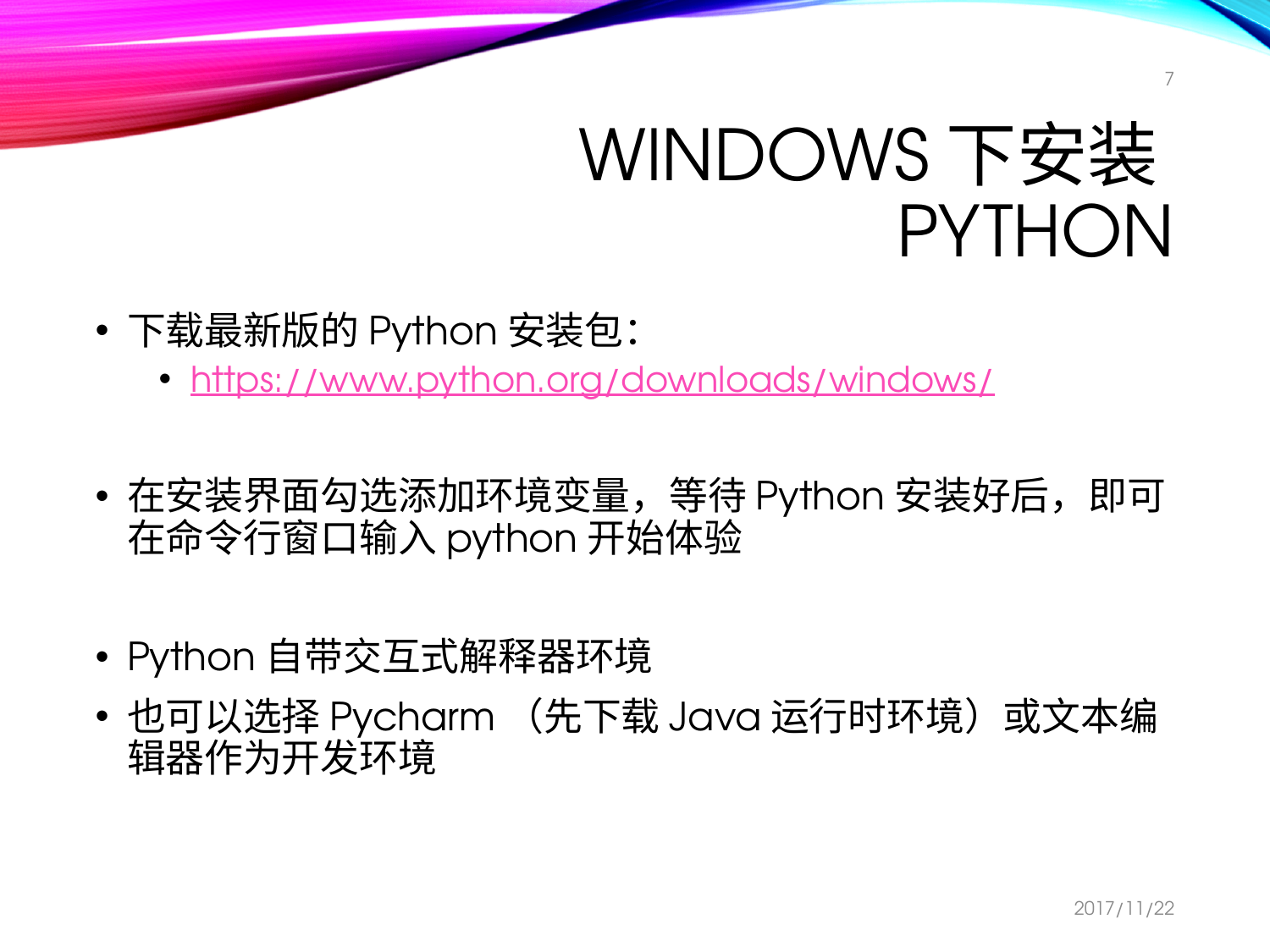

7
# Windows下安装Python
下载最新版的Python安装包：
https://www.python.org/downloads/windows/

在安装界面勾选添加环境变量，等待Python安装好后，即可在命令行窗口输入python开始体验

Python自带交互式解释器环境
也可以选择Pycharm（先下载Java运行时环境）或文本编辑器作为开发环境

2017/11/22